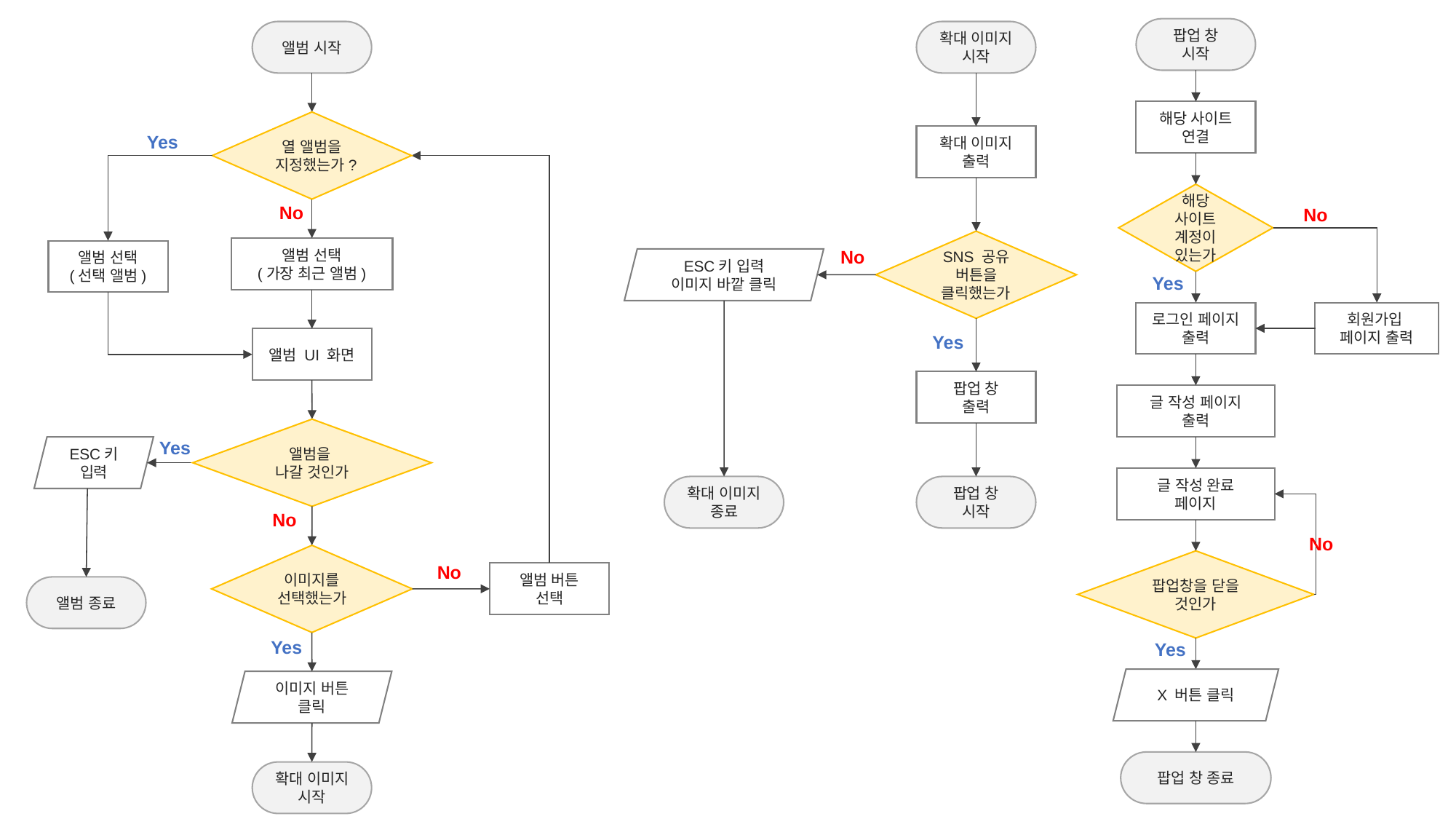

팝업 창
시작
앨범 시작
확대 이미지
시작
해당 사이트
연결
열 앨범을
지정했는가?
Yes
확대 이미지
출력
해당
사이트
계정이 있는가
No
No
SNS 공유 버튼을
클릭했는가
앨범 선택
(가장 최근 앨범)
No
앨범 선택
(선택 앨범)
ESC키 입력
이미지 바깥 클릭
Yes
회원가입
페이지 출력
로그인 페이지
출력
Yes
앨범 UI 화면
팝업 창
출력
글 작성 페이지
출력
앨범을
나갈 것인가
Yes
ESC키
입력
글 작성 완료
페이지
확대 이미지
종료
팝업 창
시작
No
No
이미지를 선택했는가
팝업창을 닫을 것인가
No
앨범 버튼
선택
앨범 종료
Yes
Yes
X 버튼 클릭
이미지 버튼
클릭
팝업 창 종료
확대 이미지
시작